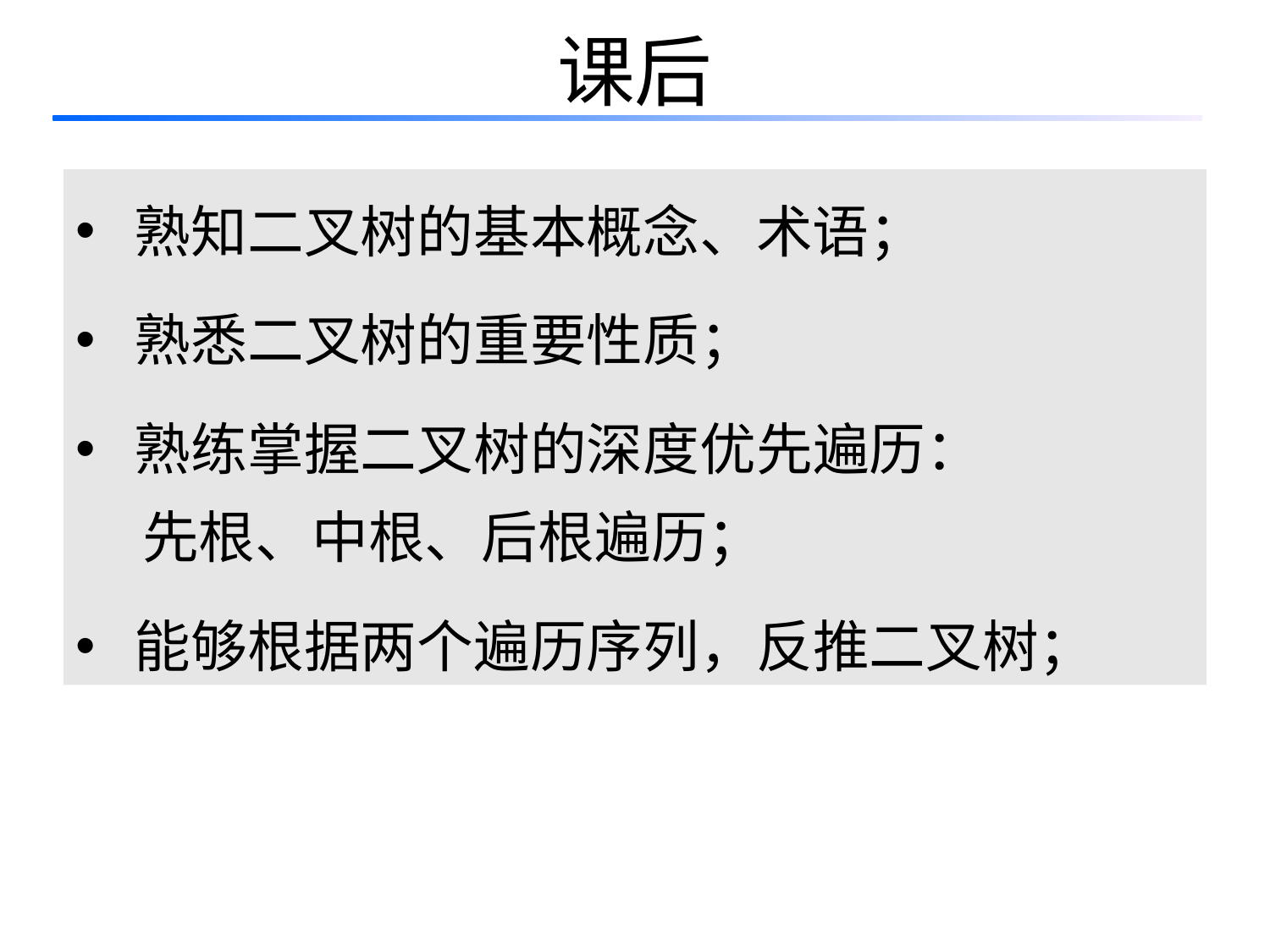

课后

  熟知二叉树的基本概念、术语；
  熟悉二叉树的重要性质；
  熟练掌握二叉树的深度优先遍历：
   先根、中根、后根遍历；
  能够根据两个遍历序列，反推二叉树；